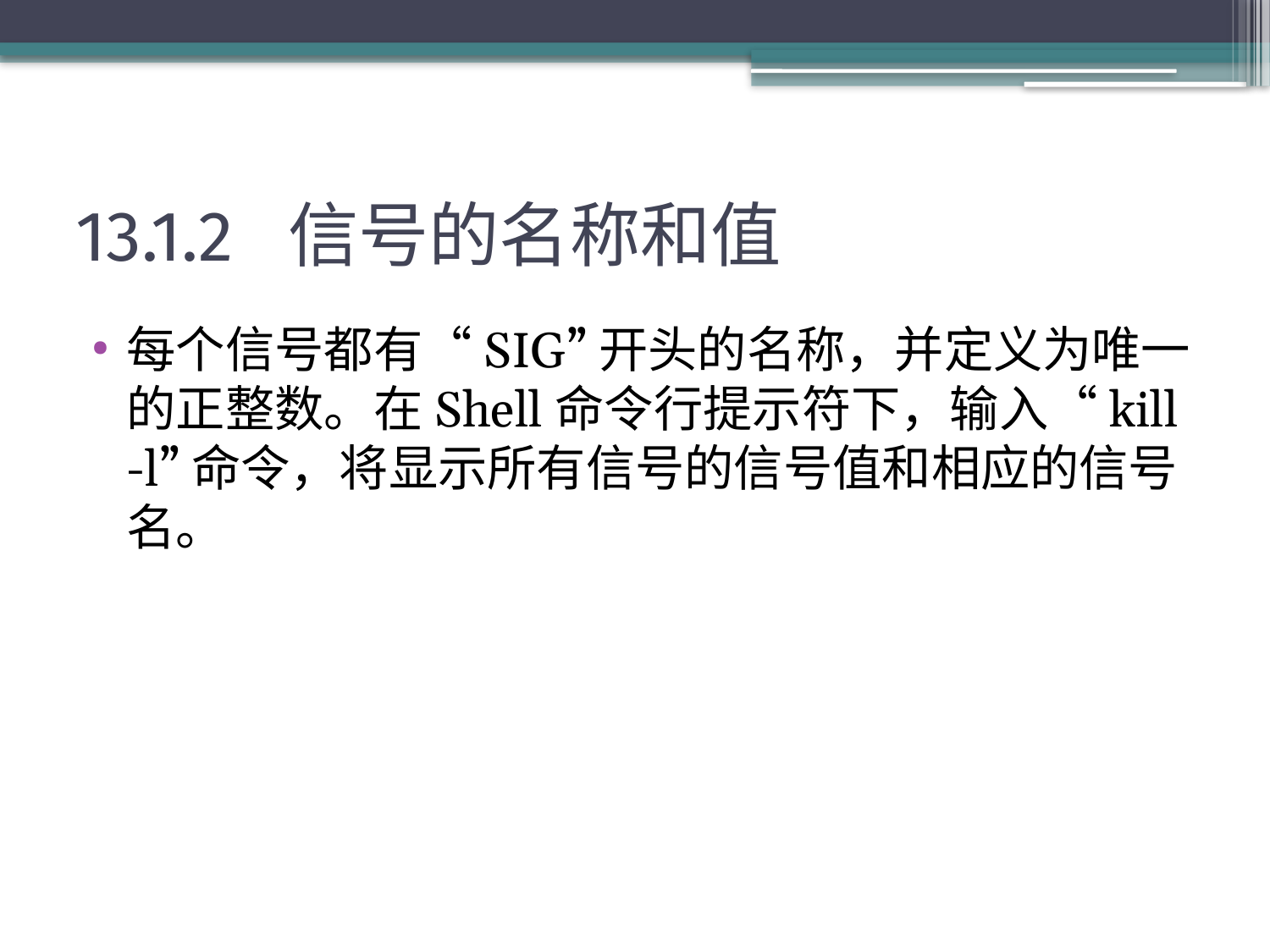

# 13.1.2  信号的名称和值
每个信号都有“SIG”开头的名称，并定义为唯一的正整数。在Shell命令行提示符下，输入“kill -l”命令，将显示所有信号的信号值和相应的信号名。